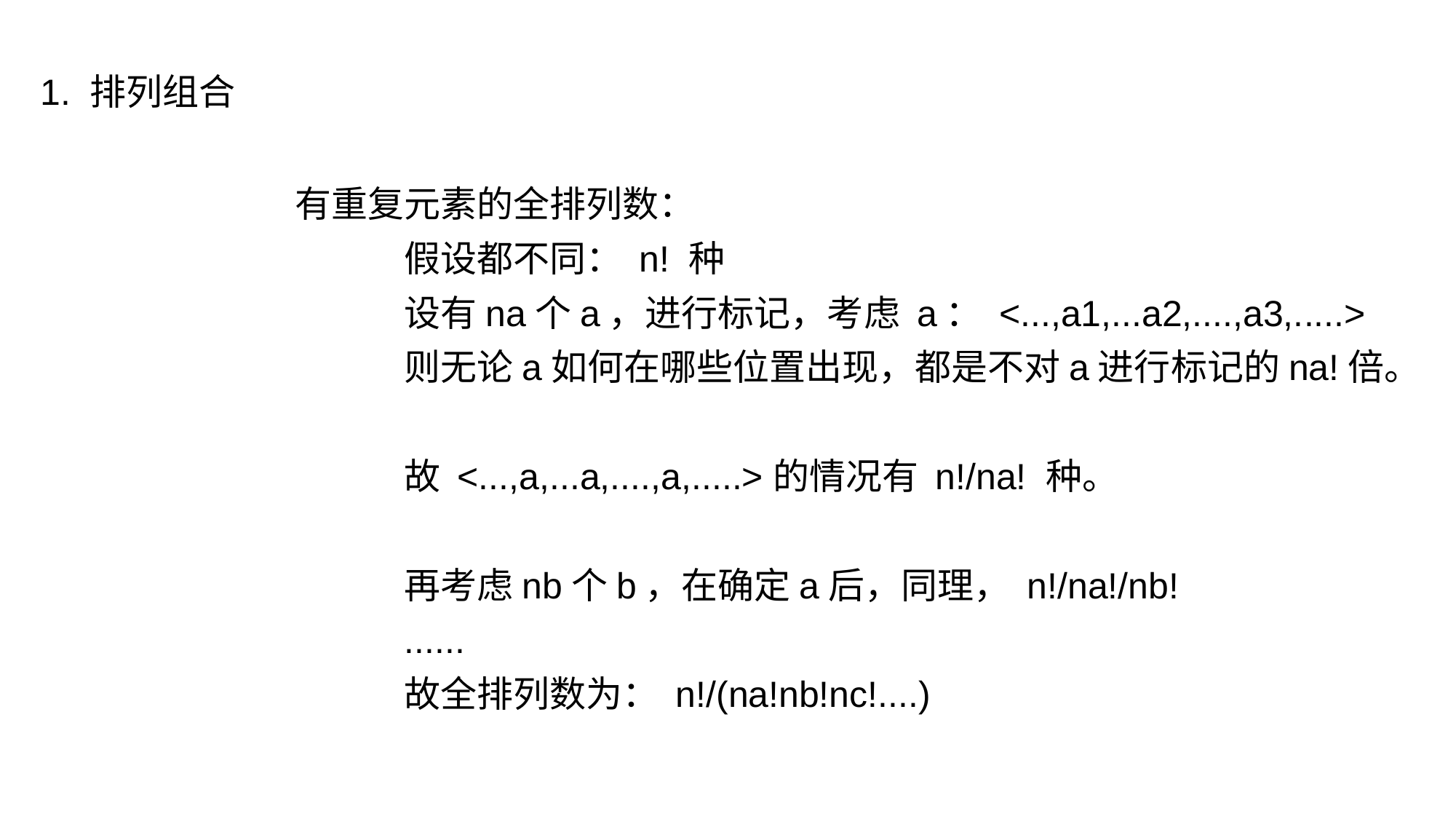

1. 排列组合

有重复元素的全排列数：
	假设都不同： n! 种
	设有na个a，进行标记，考虑 a： <...,a1,...a2,....,a3,.....>
	则无论a如何在哪些位置出现，都是不对a进行标记的na!倍。

	故 <...,a,...a,....,a,.....>的情况有 n!/na! 种。

	再考虑nb个b，在确定a后，同理， n!/na!/nb!
	......
	故全排列数为： n!/(na!nb!nc!....)